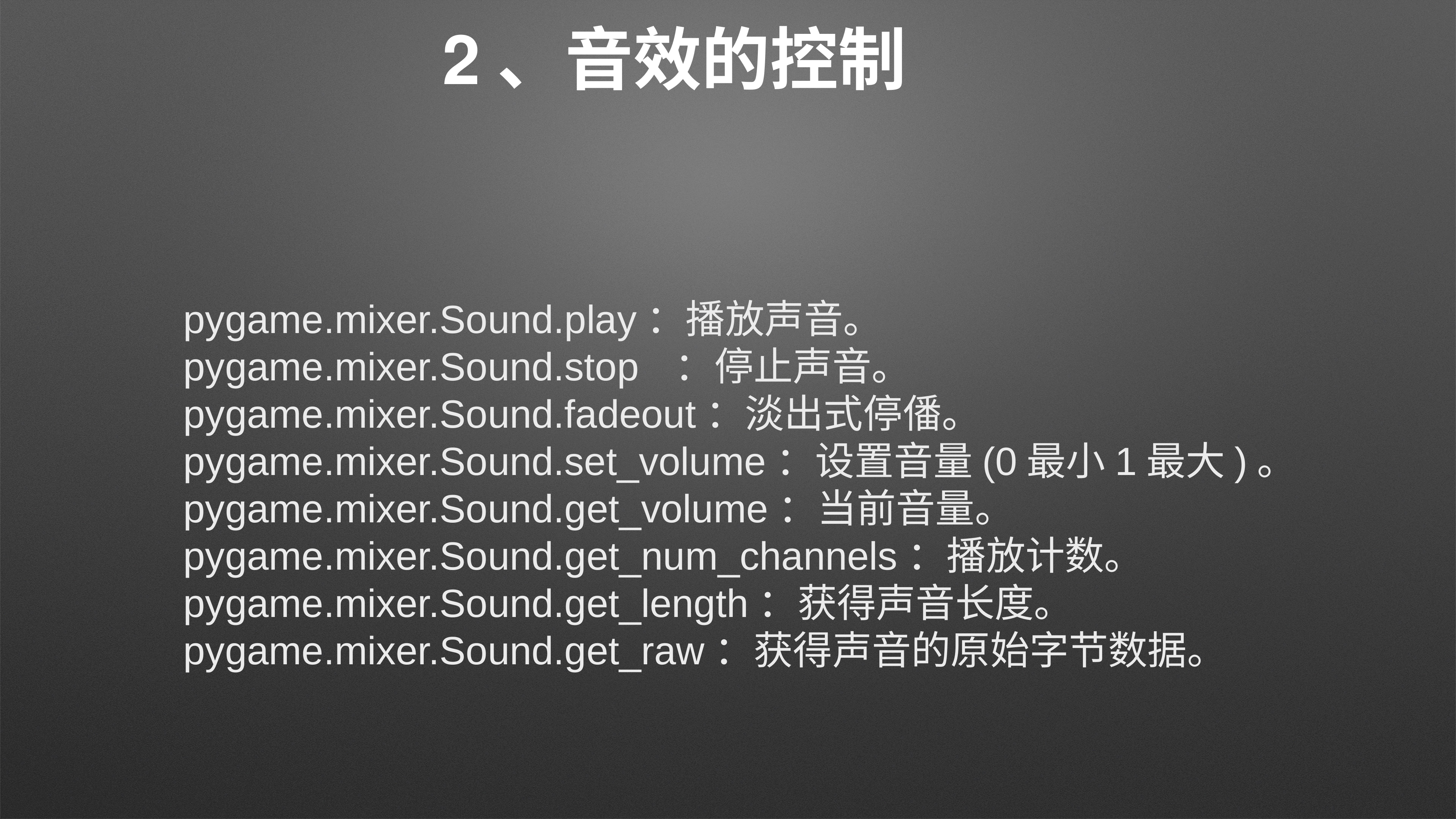

# 2、音效的控制

pygame.mixer.Sound.play：播放声音。
pygame.mixer.Sound.stop	：停止声音。
pygame.mixer.Sound.fadeout：淡出式停僠。
pygame.mixer.Sound.set_volume：设置音量(0最小1最大)。
pygame.mixer.Sound.get_volume：当前音量。
pygame.mixer.Sound.get_num_channels：播放计数。
pygame.mixer.Sound.get_length：获得声音长度。
pygame.mixer.Sound.get_raw：获得声音的原始字节数据。